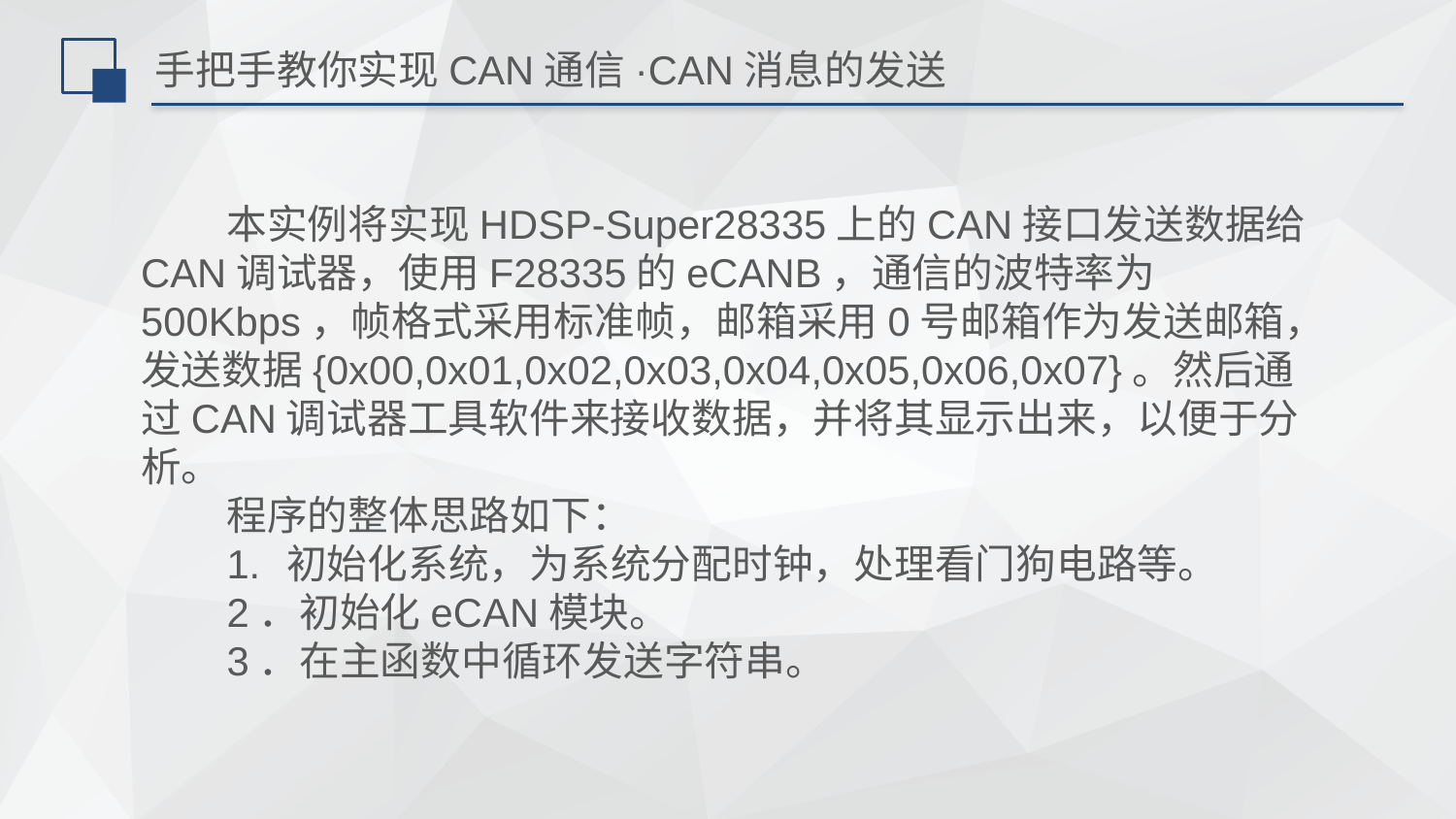

# 手把手教你实现CAN通信·CAN消息的发送
本实例将实现HDSP-Super28335上的CAN接口发送数据给CAN调试器，使用F28335的eCANB，通信的波特率为500Kbps，帧格式采用标准帧，邮箱采用0号邮箱作为发送邮箱，发送数据{0x00,0x01,0x02,0x03,0x04,0x05,0x06,0x07}。然后通过CAN调试器工具软件来接收数据，并将其显示出来，以便于分析。
程序的整体思路如下：
1.	初始化系统，为系统分配时钟，处理看门狗电路等。
2．初始化eCAN模块。
3．在主函数中循环发送字符串。